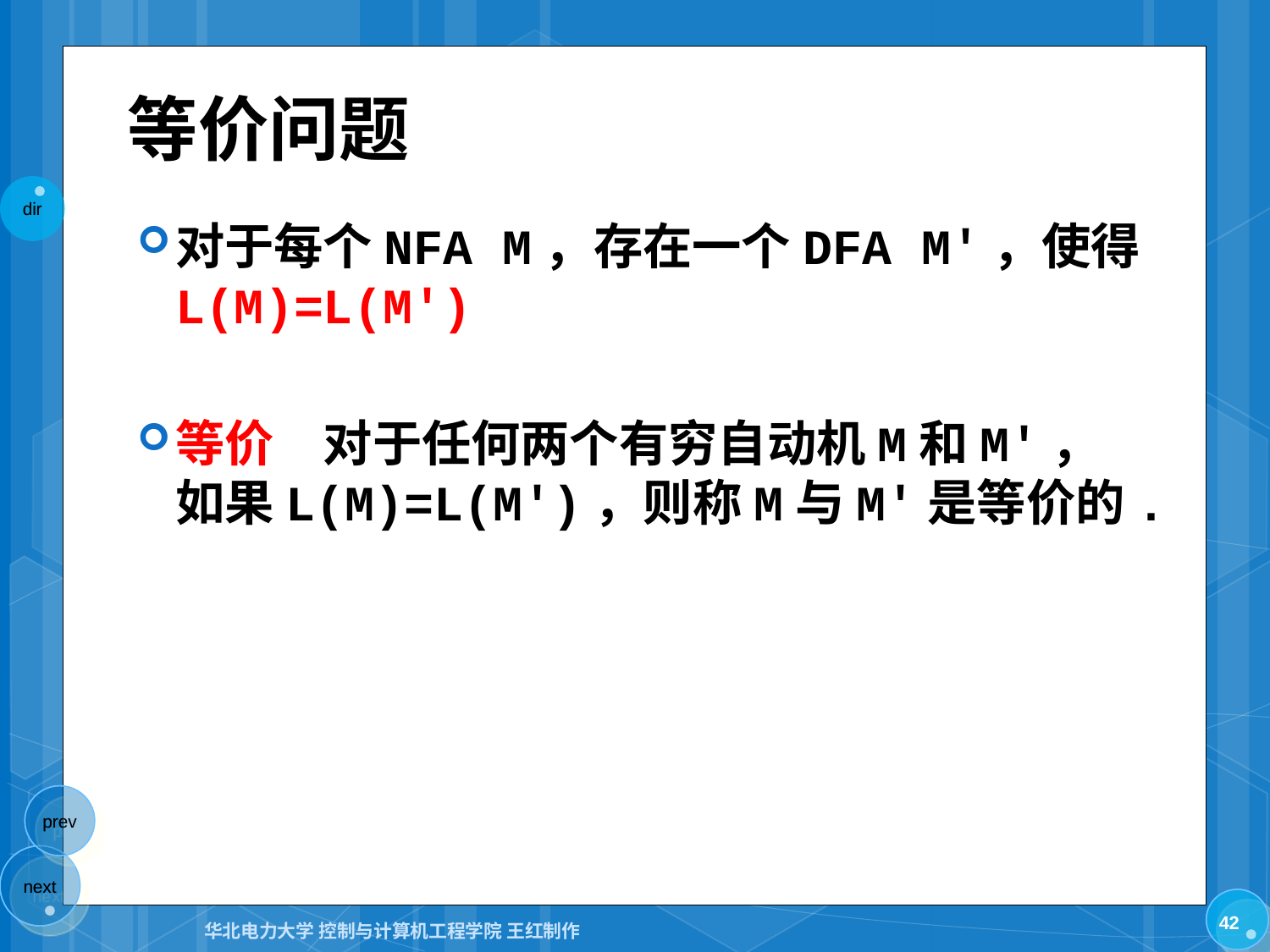

# 等价问题
对于每个NFA M，存在一个DFA M'，使得L(M)=L(M')

等价　对于任何两个有穷自动机M和M'，如果L(M)=L(M')，则称M与M'是等价的.
42
华北电力大学 控制与计算机工程学院 王红制作